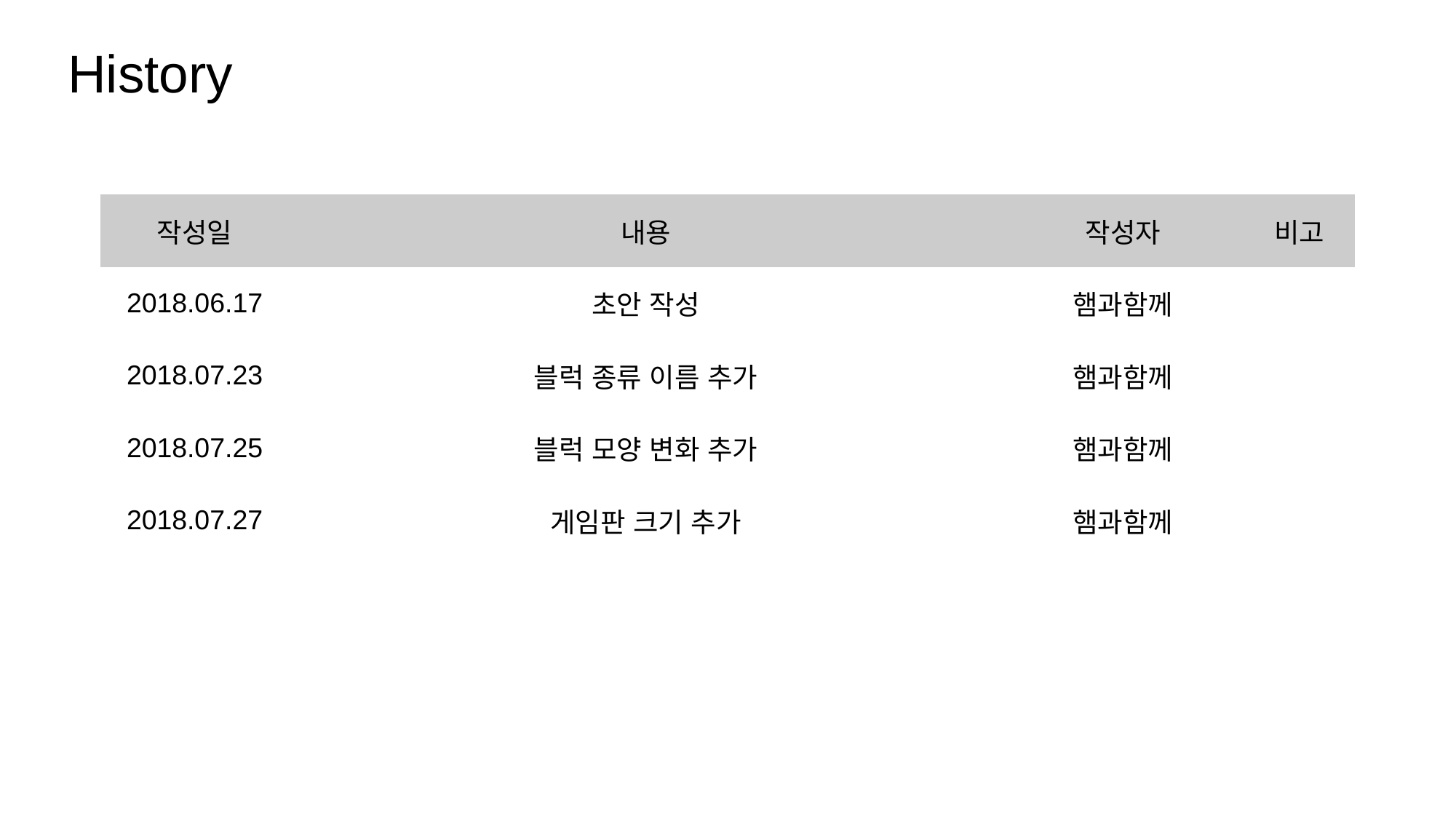

History
| 작성일 | 내용 | 작성자 | 비고 |
| --- | --- | --- | --- |
| 2018.06.17 | 초안 작성 | 햄과함께 |  |
| 2018.07.23 | 블럭 종류 이름 추가 | 햄과함께 |  |
| 2018.07.25 | 블럭 모양 변화 추가 | 햄과함께 |  |
| 2018.07.27 | 게임판 크기 추가 | 햄과함께 |  |
|  |  |  |  |
|  |  |  |  |